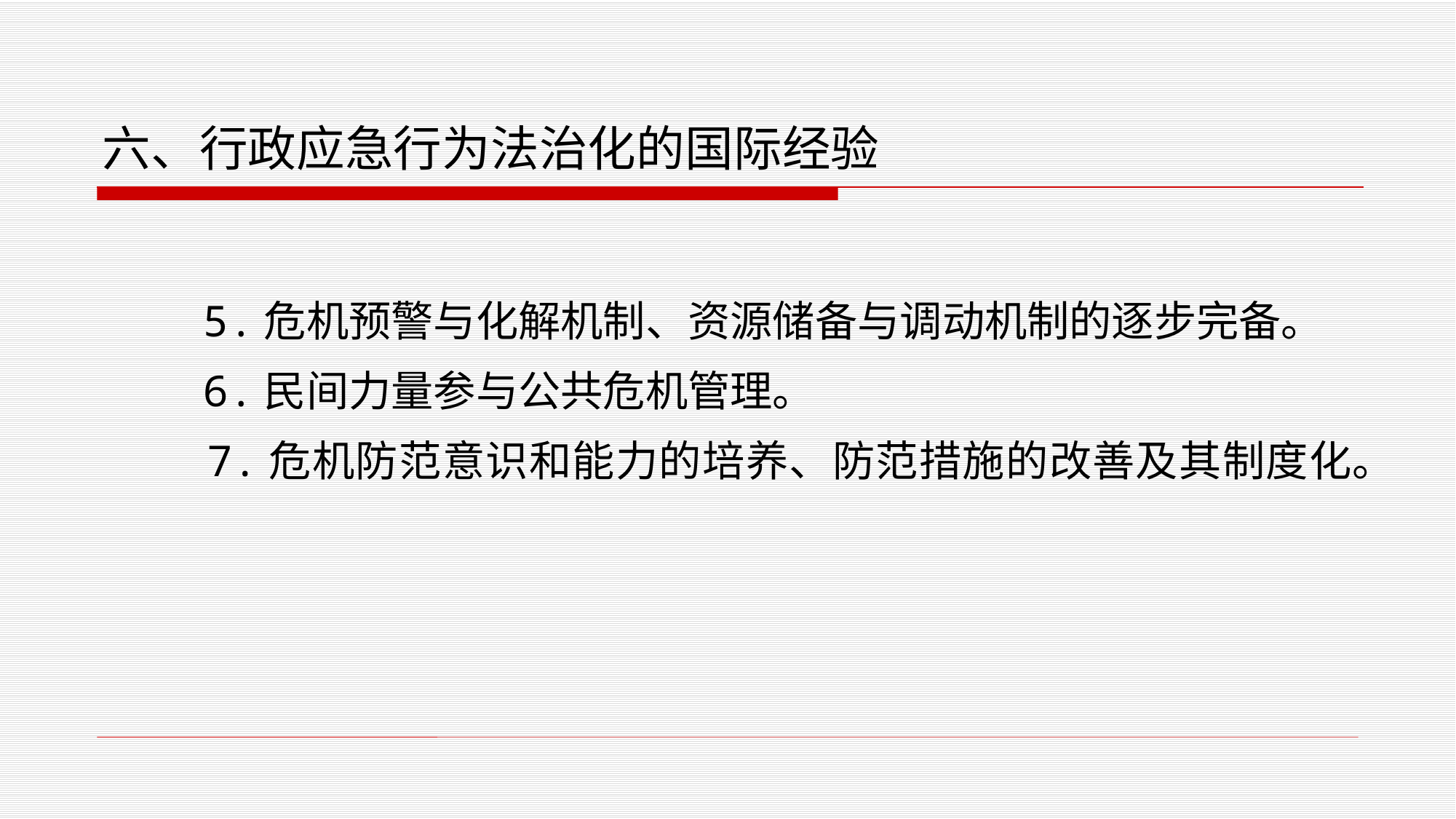

# 六、行政应急行为法治化的国际经验

    5.危机预警与化解机制、资源储备与调动机制的逐步完备。
    6.民间力量参与公共危机管理。
    7.危机防范意识和能力的培养、防范措施的改善及其制度化。